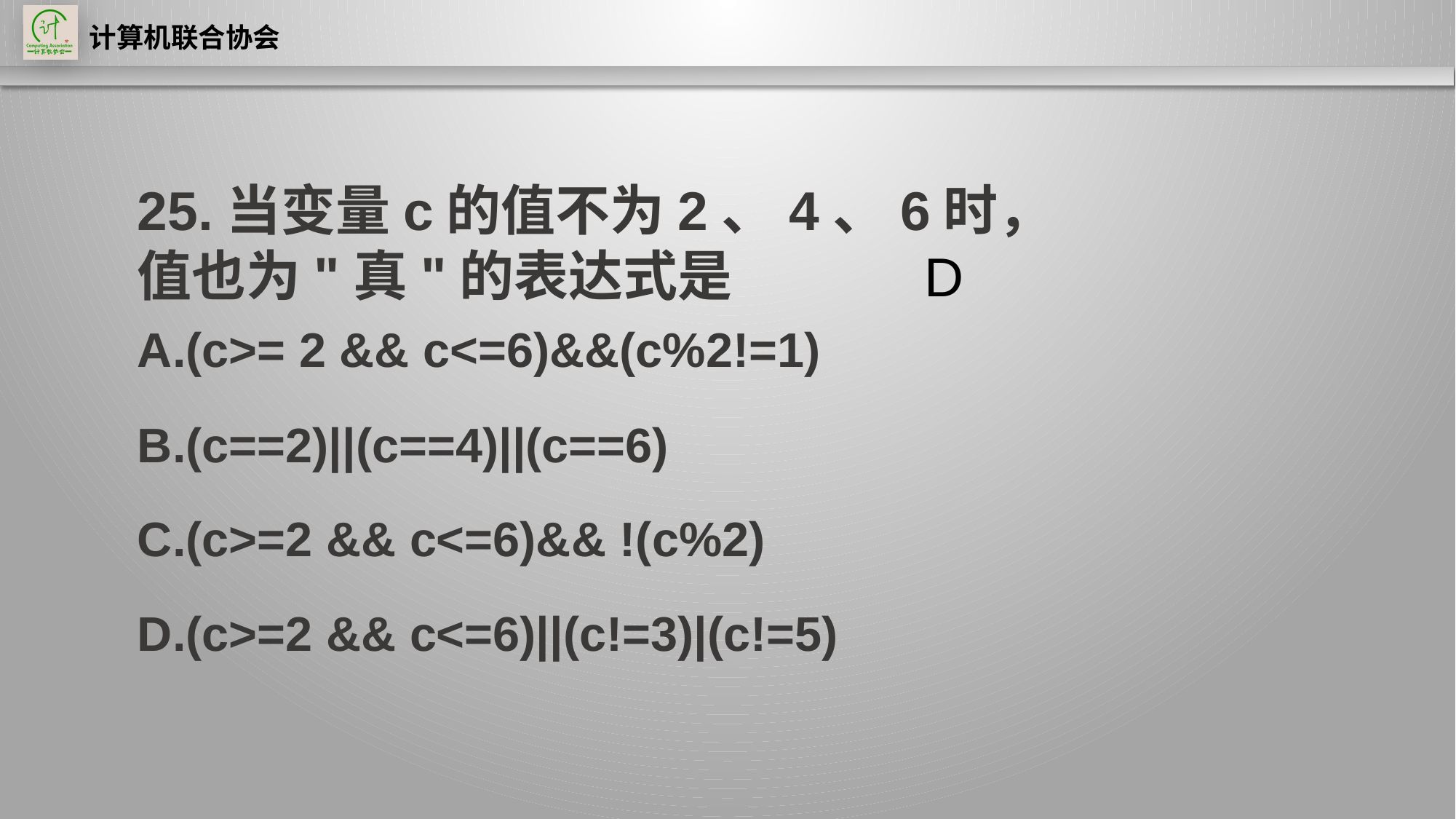

25.当变量c的值不为2、4、6时，值也为"真"的表达式是
D
A.(c>= 2 && c<=6)&&(c%2!=1)
B.(c==2)||(c==4)||(c==6)
C.(c>=2 && c<=6)&& !(c%2)
D.(c>=2 && c<=6)||(c!=3)|(c!=5)